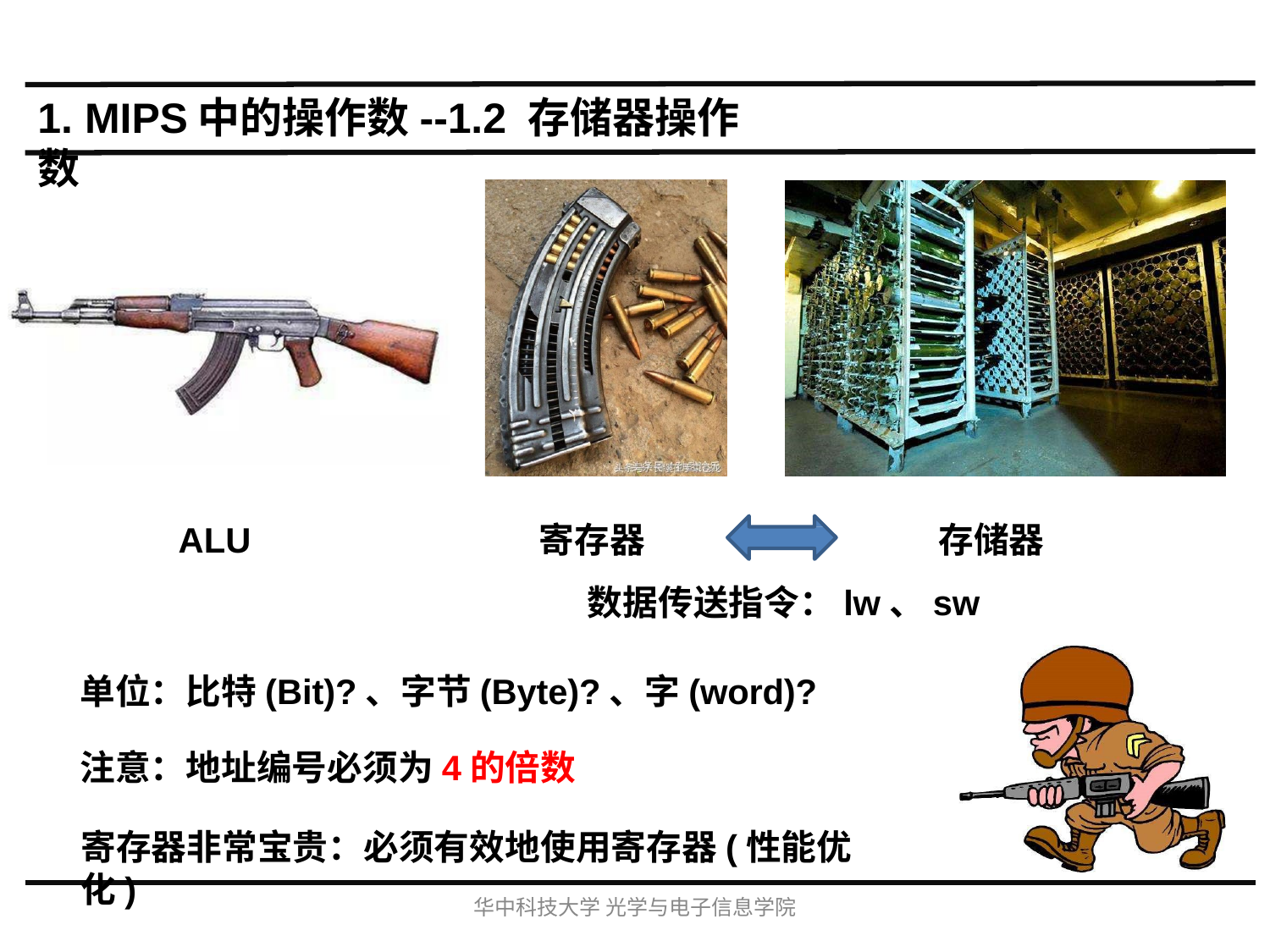

# 1. MIPS中的操作数--1.2 存储器操作数

寄存器	存储器
数据传送指令：lw、sw
ALU

单位：比特(Bit)?、字节(Byte)?、字(word)?
注意：地址编号必须为4的倍数
寄存器非常宝贵：必须有效地使用寄存器(性能优化)
华中科技大学光学与电子信息学院